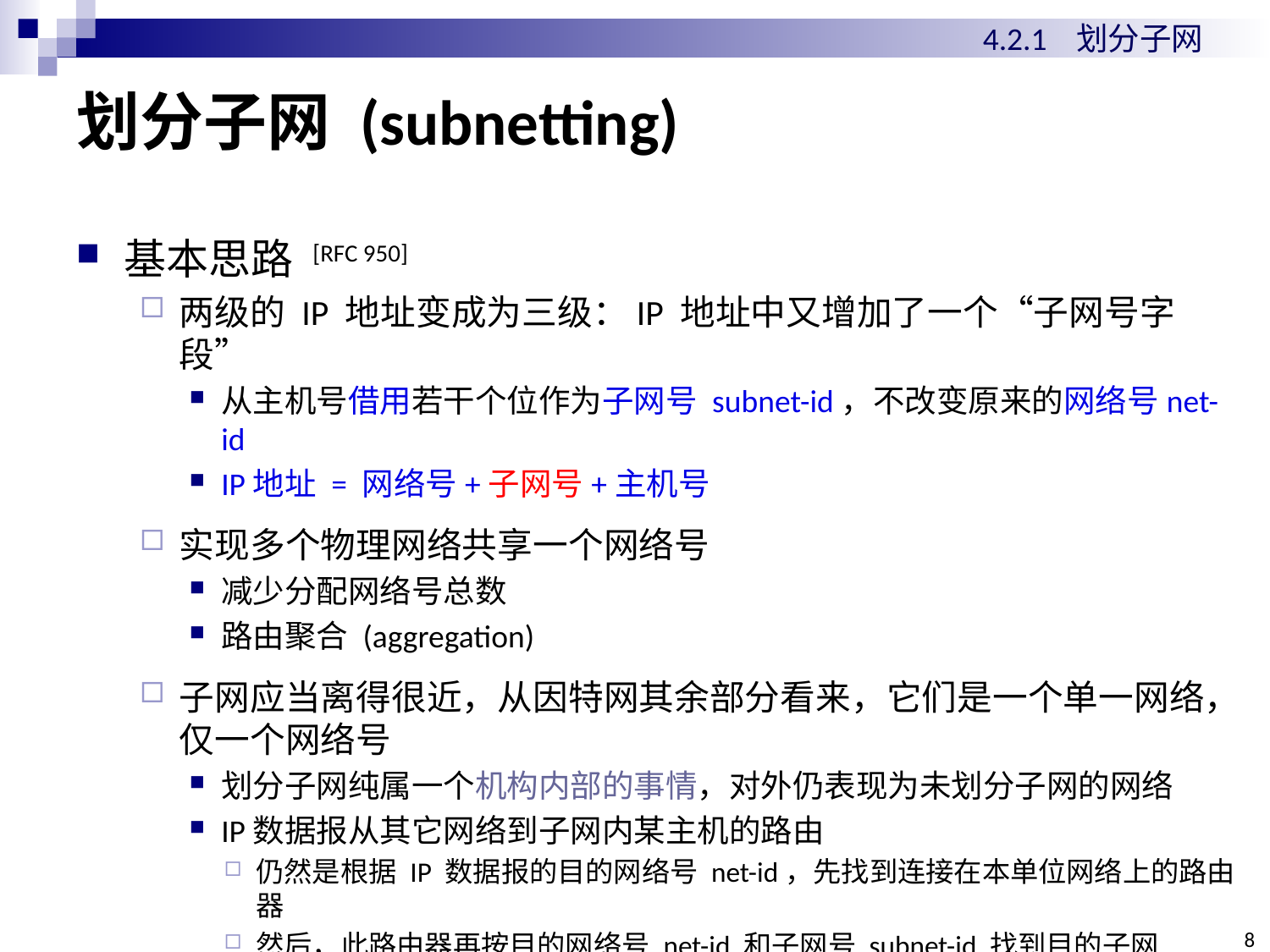

4.2.1   划分子网
# 划分子网 (subnetting)
基本思路 [RFC 950]
两级的 IP 地址变成为三级：IP 地址中又增加了一个“子网号字段”
从主机号借用若干个位作为子网号 subnet-id，不改变原来的网络号net-id
IP地址 = 网络号+子网号+主机号
实现多个物理网络共享一个网络号
减少分配网络号总数
路由聚合 (aggregation)
子网应当离得很近，从因特网其余部分看来，它们是一个单一网络，仅一个网络号
划分子网纯属一个机构内部的事情，对外仍表现为未划分子网的网络
IP数据报从其它网络到子网内某主机的路由
仍然是根据 IP 数据报的目的网络号 net-id，先找到连接在本单位网络上的路由器
然后，此路由器再按目的网络号 net-id 和子网号 subnet-id 找到目的子网
最后将 IP 数据报直接交付目的主机

8